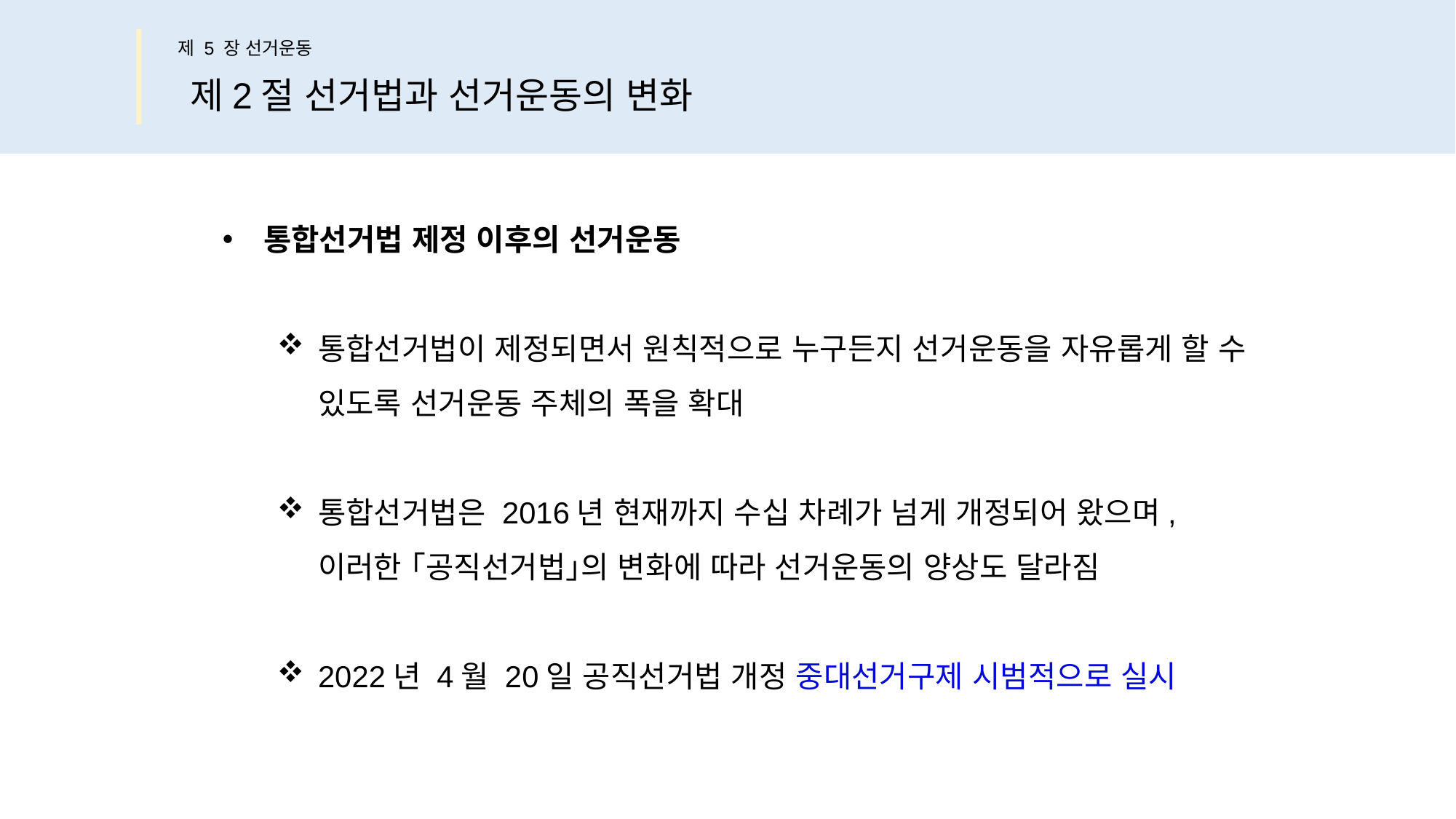

제 5 장 선거운동
제2절 선거법과 선거운동의 변화
통합선거법 제정 이후의 선거운동

통합선거법이 제정되면서 원칙적으로 누구든지 선거운동을 자유롭게 할 수
있도록 선거운동 주체의 폭을 확대

통합선거법은 2016년 현재까지 수십 차례가 넘게 개정되어 왔으며,
이러한 ｢공직선거법｣의 변화에 따라 선거운동의 양상도 달라짐

2022년 4월 20일 공직선거법 개정 중대선거구제 시범적으로 실시